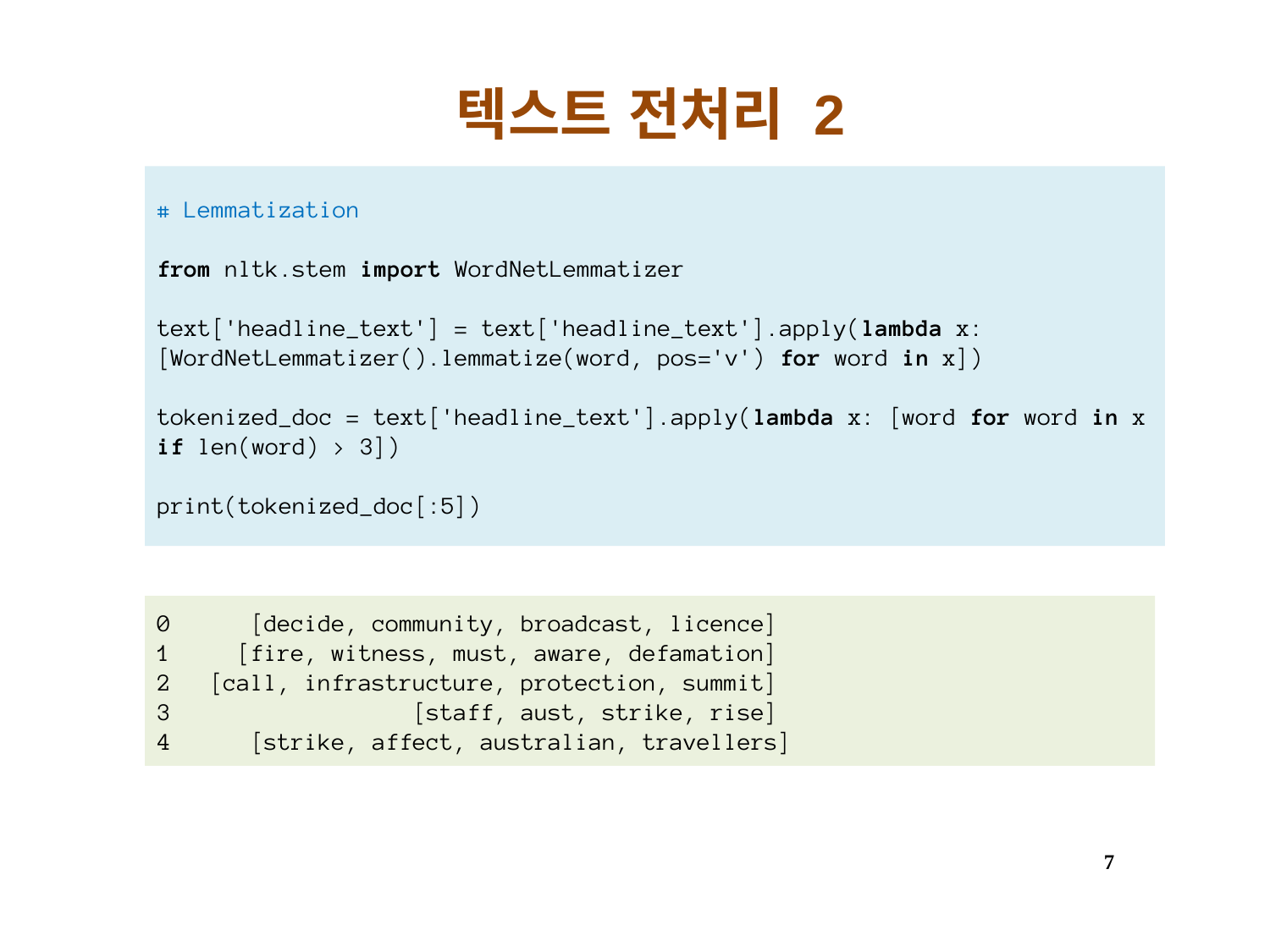

# 텍스트 전처리 2
# Lemmatization

from nltk.stem import WordNetLemmatizer

text['headline_text'] = text['headline_text'].apply(lambda x: [WordNetLemmatizer().lemmatize(word, pos='v') for word in x])

tokenized_doc = text['headline_text'].apply(lambda x: [word for word in x if len(word) > 3])

print(tokenized_doc[:5])
0 	[decide, community, broadcast, licence]
1 	[fire, witness, must, aware, defamation]
2 	[call, infrastructure, protection, summit]
3 	[staff, aust, strike, rise]
4 	[strike, affect, australian, travellers]
7